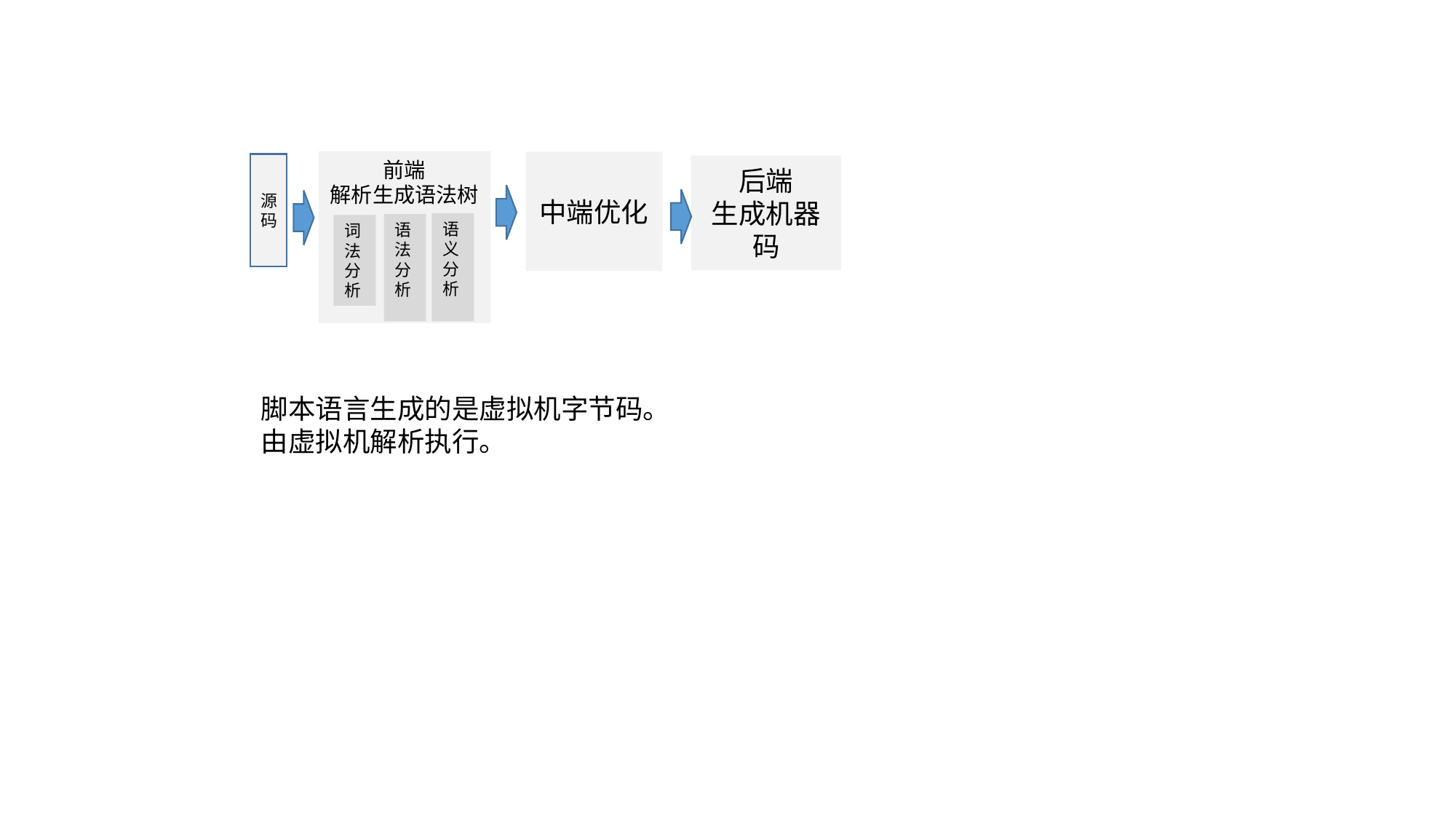

前端
解析生成语法树
语义分析
语法分析
词法分析
中端优化
源码

后端
生成机器码

脚本语言生成的是虚拟机字节码。
由虚拟机解析执行。